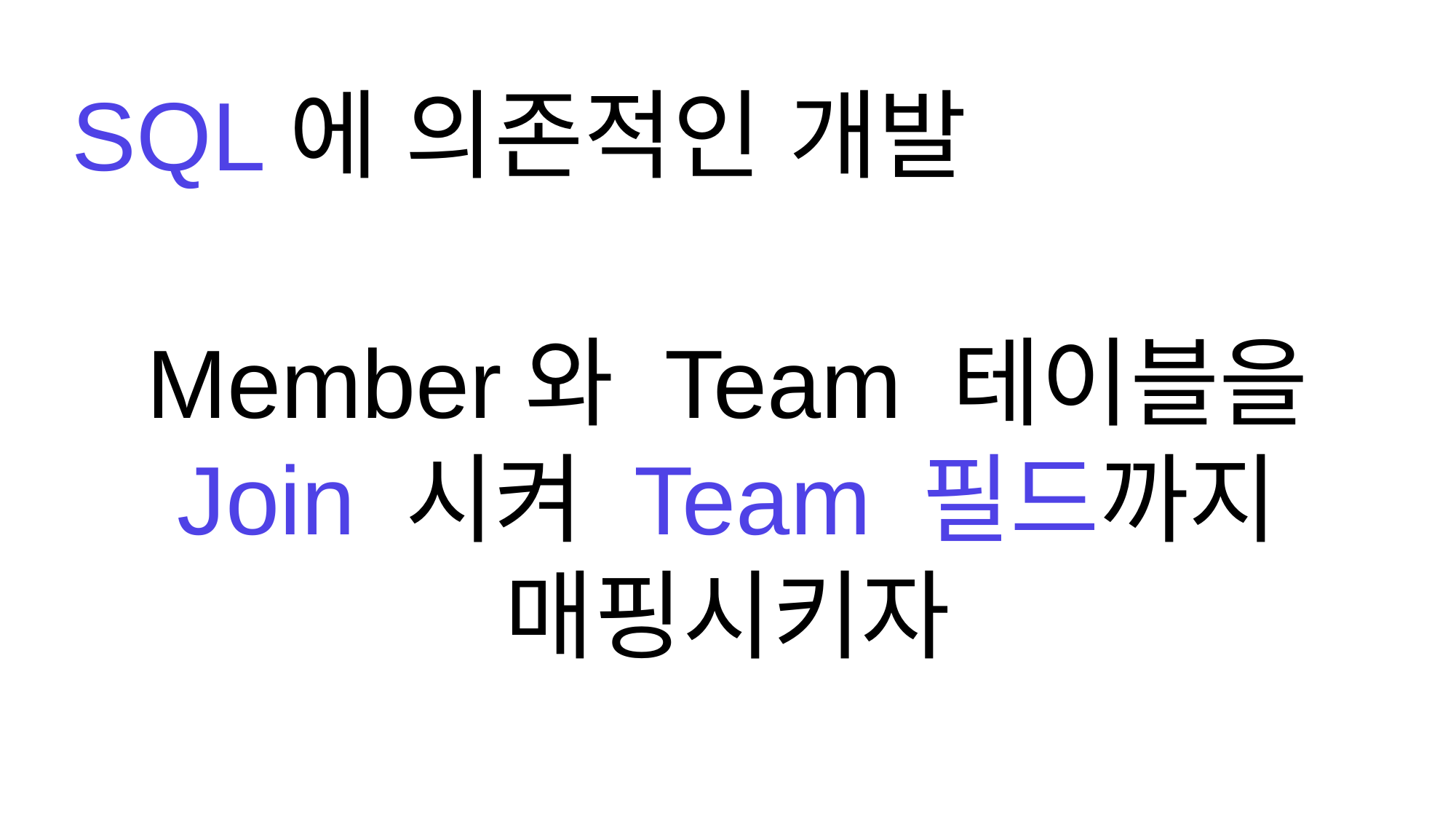

SQL에 의존적인 개발
Member와 Team 테이블을
Join 시켜 Team 필드까지
매핑시키자